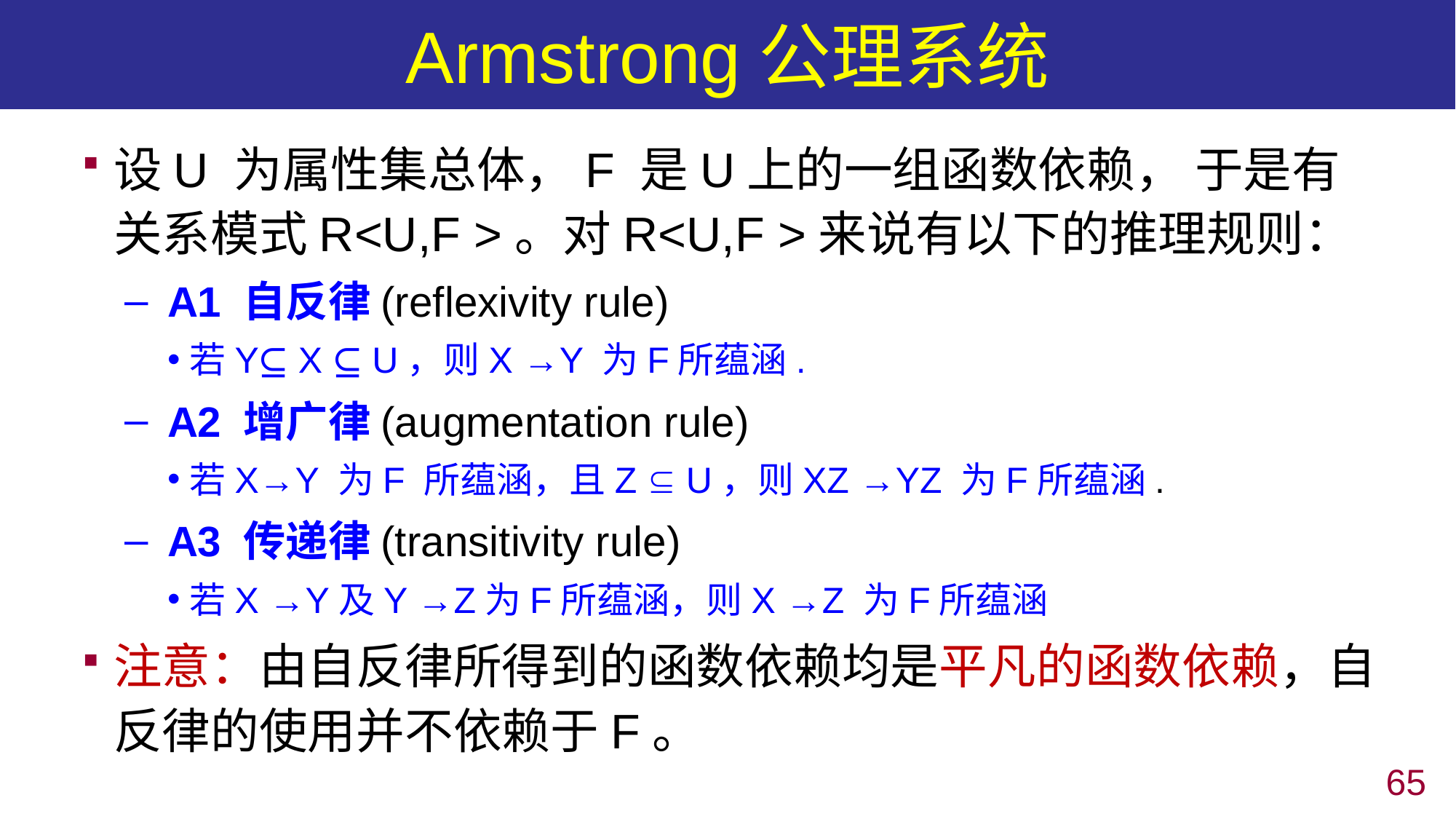

# Armstrong公理系统
设U 为属性集总体，F 是U上的一组函数依赖， 于是有关系模式R<U,F >。对R<U,F >来说有以下的推理规则：
A1 自反律(reflexivity rule)
若Y⊆ X ⊆ U，则X →Y 为F所蕴涵.
A2 增广律(augmentation rule)
若X→Y 为F 所蕴涵，且Z ⊆ U，则XZ →YZ 为F所蕴涵.
A3 传递律(transitivity rule)
若X →Y及Y →Z为F所蕴涵，则X →Z 为F所蕴涵
注意：由自反律所得到的函数依赖均是平凡的函数依赖，自反律的使用并不依赖于F。
65